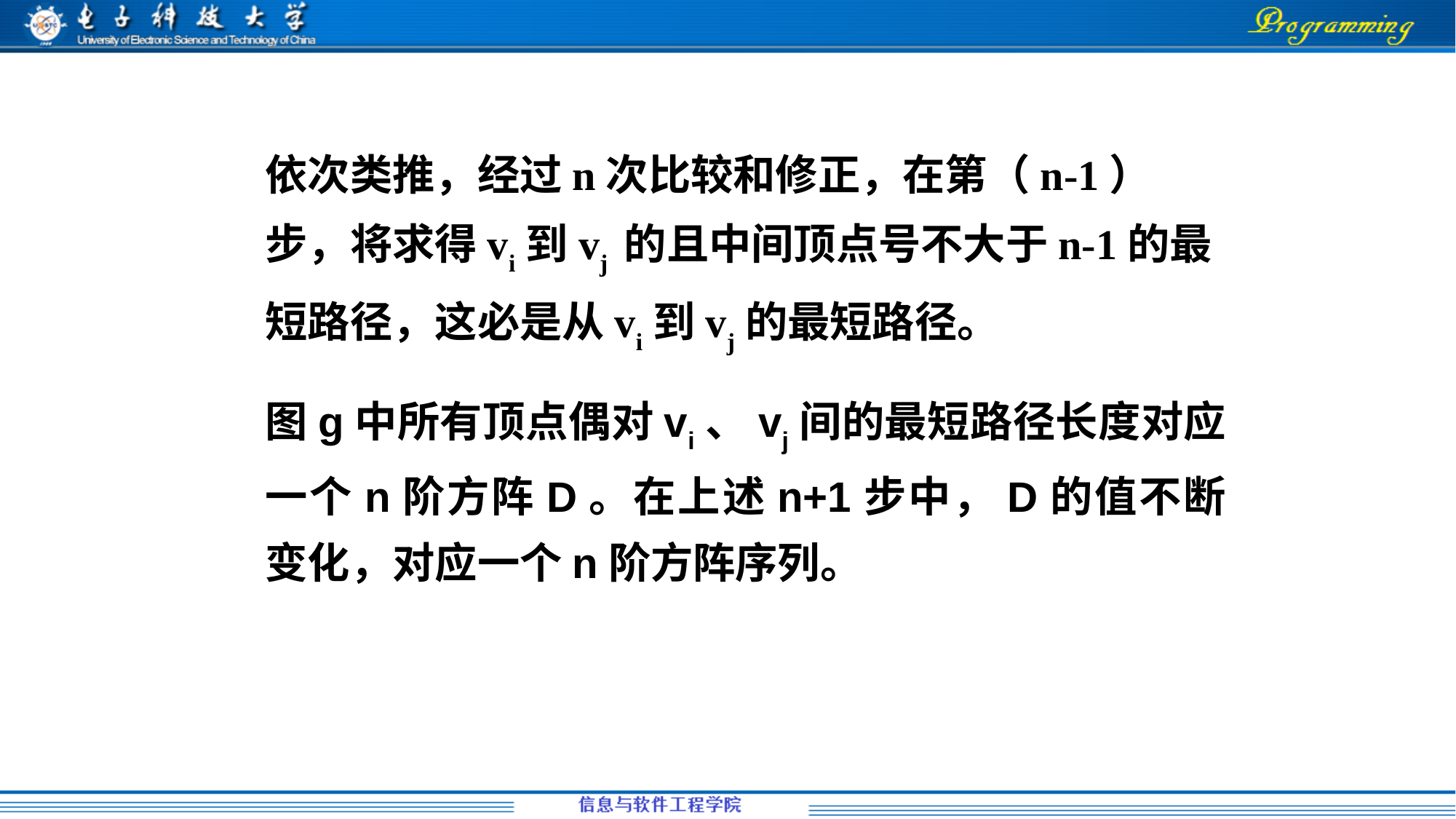

依次类推，经过n次比较和修正，在第（n-1）步，将求得vi到vj 的且中间顶点号不大于n-1的最短路径，这必是从vi到vj的最短路径。
图g中所有顶点偶对vi、vj间的最短路径长度对应一个n阶方阵D。在上述n+1步中，D的值不断变化，对应一个n阶方阵序列。